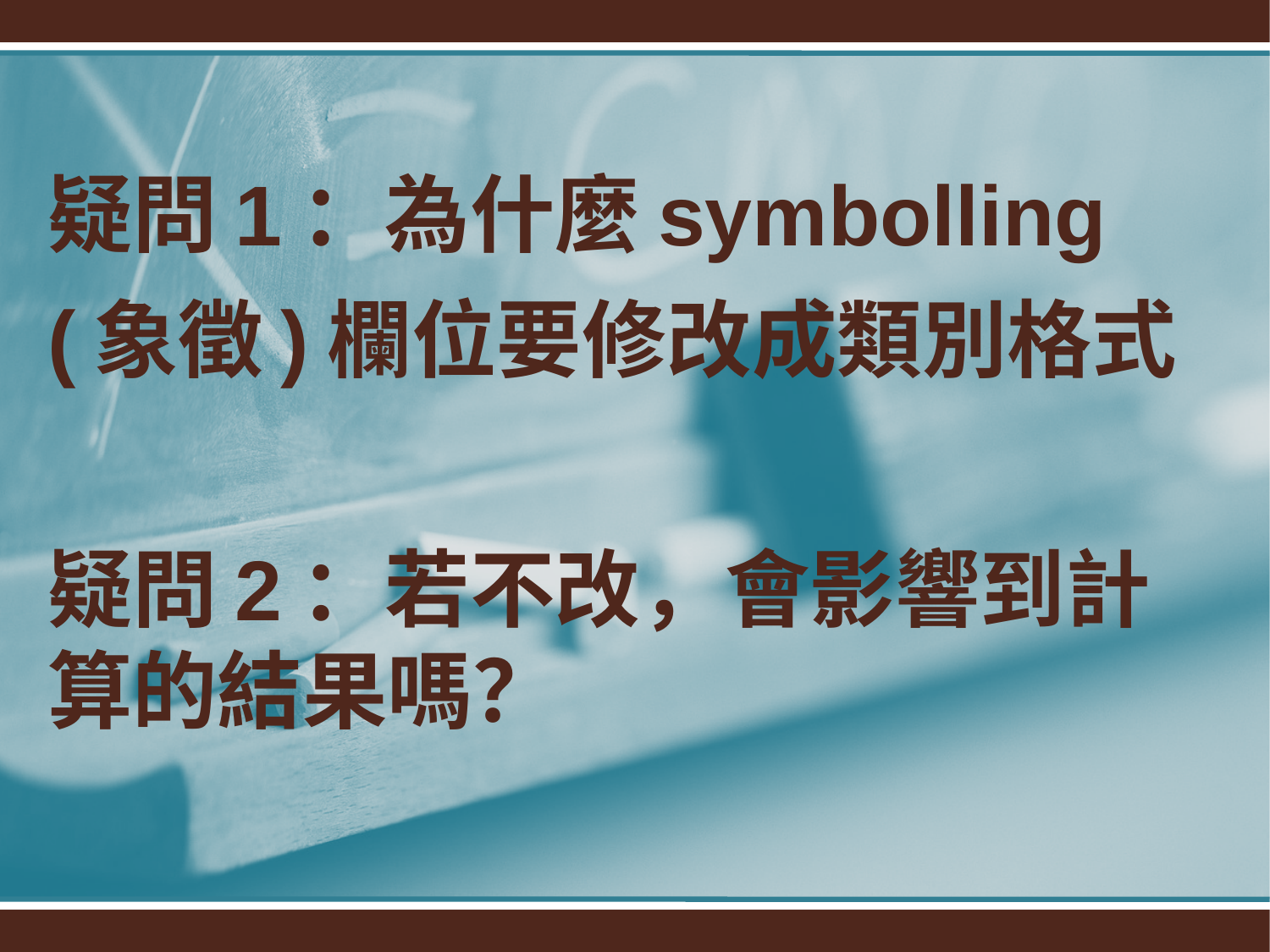

疑問1：為什麼symbolling
(象徵)欄位要修改成類別格式

疑問2：若不改，會影響到計算的結果嗎？